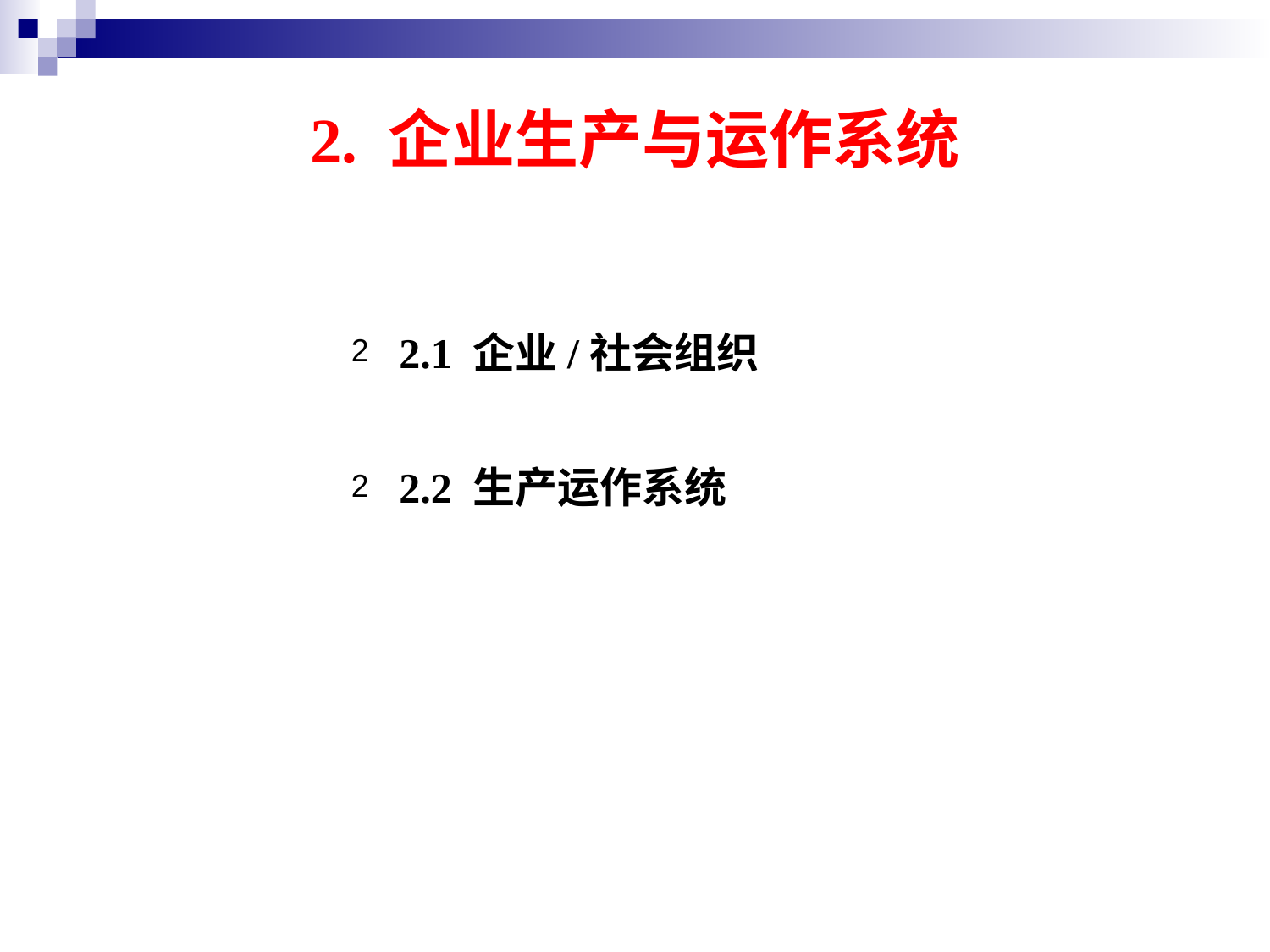

# 2. 企业生产与运作系统
2.1 企业/社会组织
2.2 生产运作系统